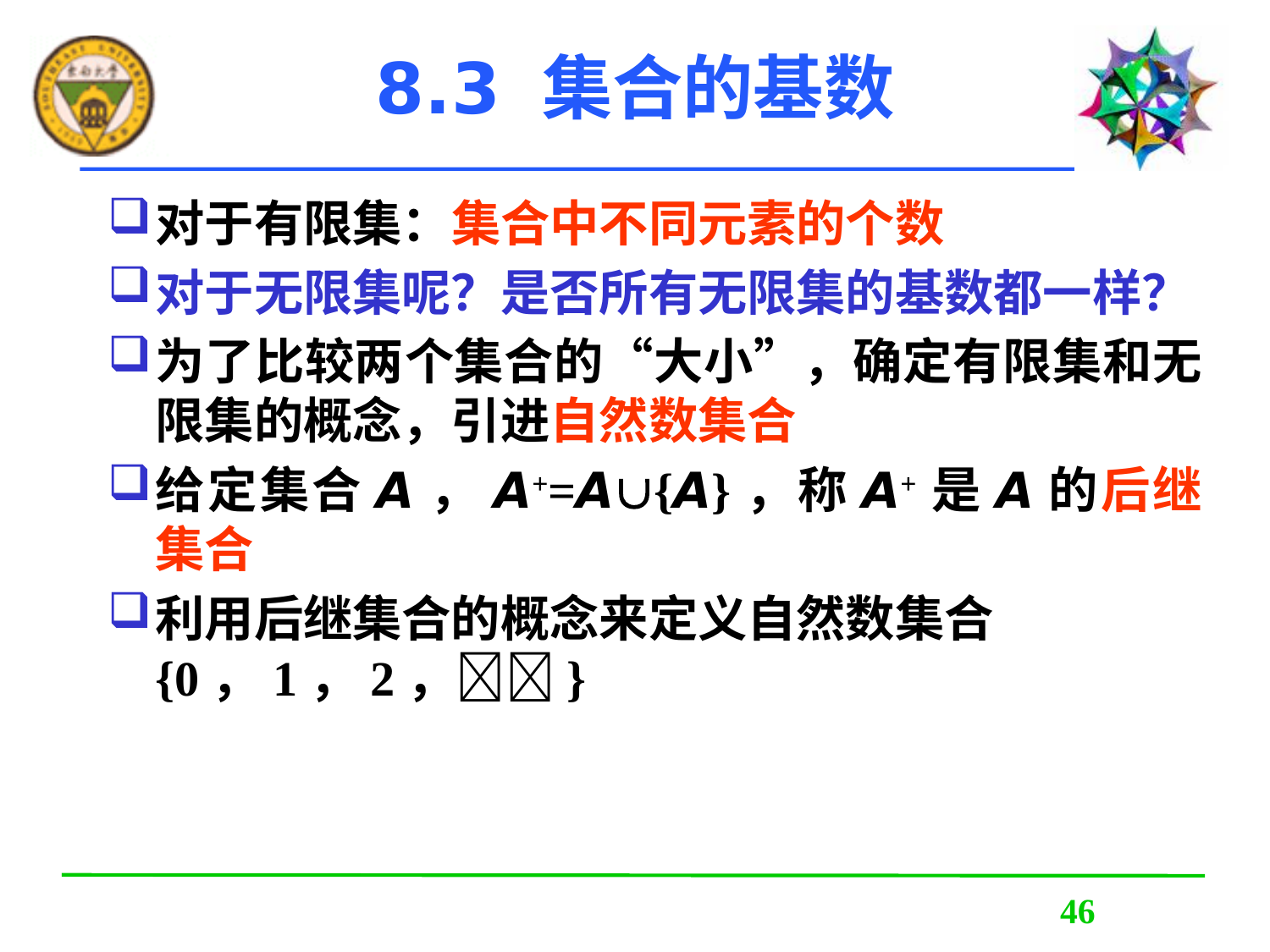

# 8.3 集合的基数
对于有限集：集合中不同元素的个数
对于无限集呢？是否所有无限集的基数都一样？
为了比较两个集合的“大小”，确定有限集和无限集的概念，引进自然数集合
给定集合A，A+=A∪{A}，称A+是A的后继集合
利用后继集合的概念来定义自然数集合{0，1，2，……}